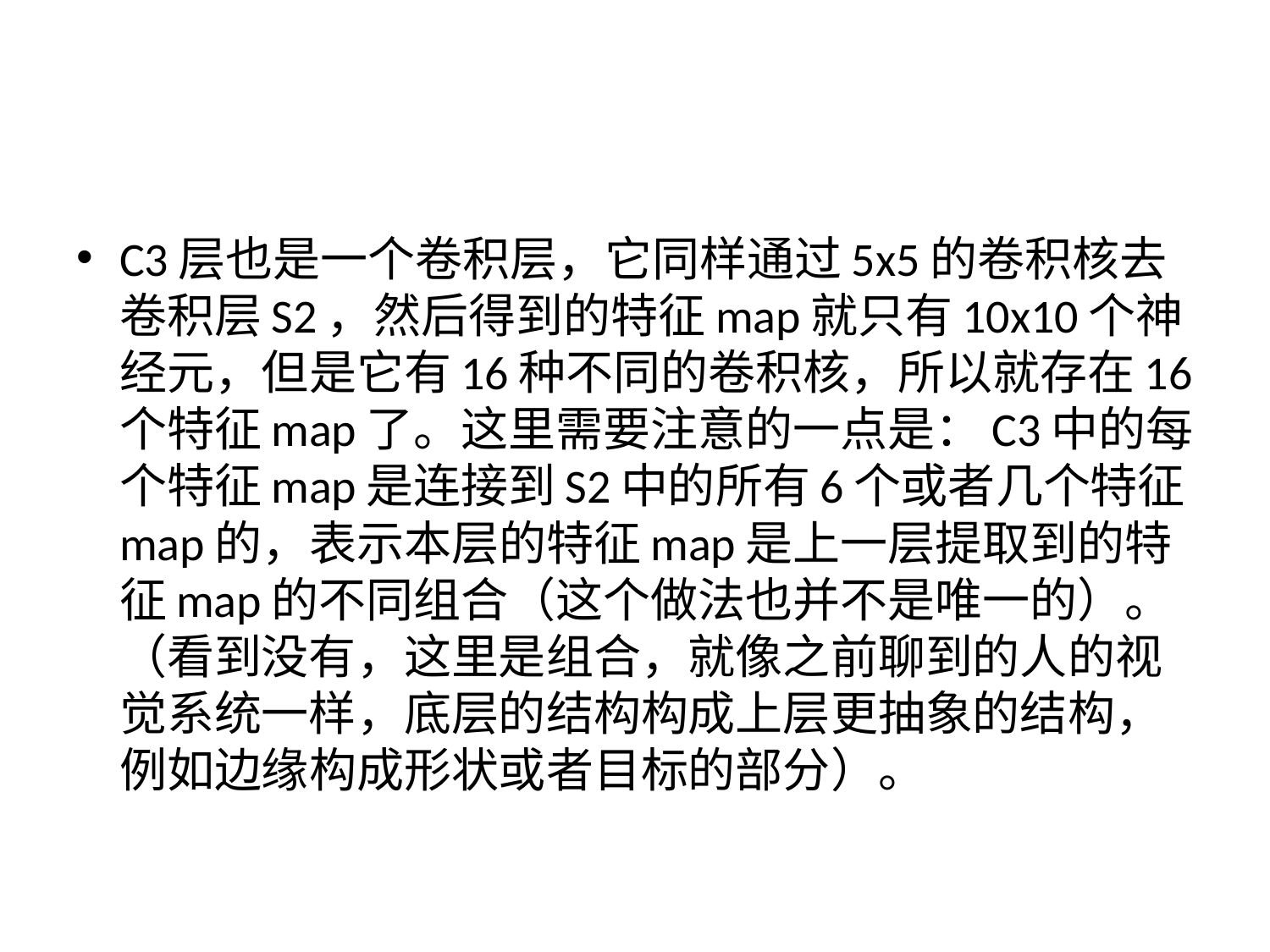

#
C3层也是一个卷积层，它同样通过5x5的卷积核去卷积层S2，然后得到的特征map就只有10x10个神经元，但是它有16种不同的卷积核，所以就存在16个特征map了。这里需要注意的一点是：C3中的每个特征map是连接到S2中的所有6个或者几个特征map的，表示本层的特征map是上一层提取到的特征map的不同组合（这个做法也并不是唯一的）。（看到没有，这里是组合，就像之前聊到的人的视觉系统一样，底层的结构构成上层更抽象的结构，例如边缘构成形状或者目标的部分）。